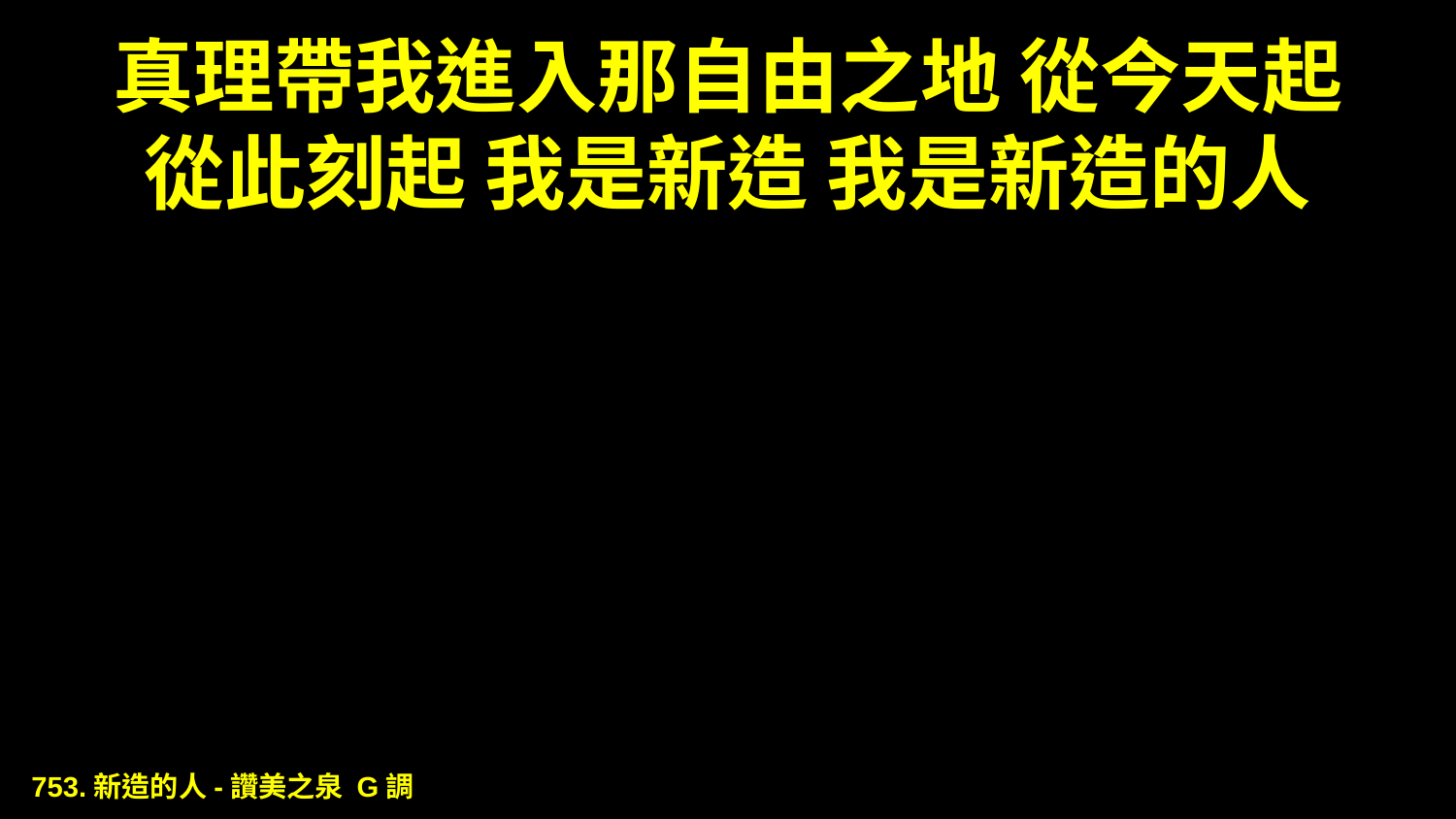

# 真理帶我進入那自由之地 從今天起 從此刻起 我是新造 我是新造的人
753.新造的人-讚美之泉 G調